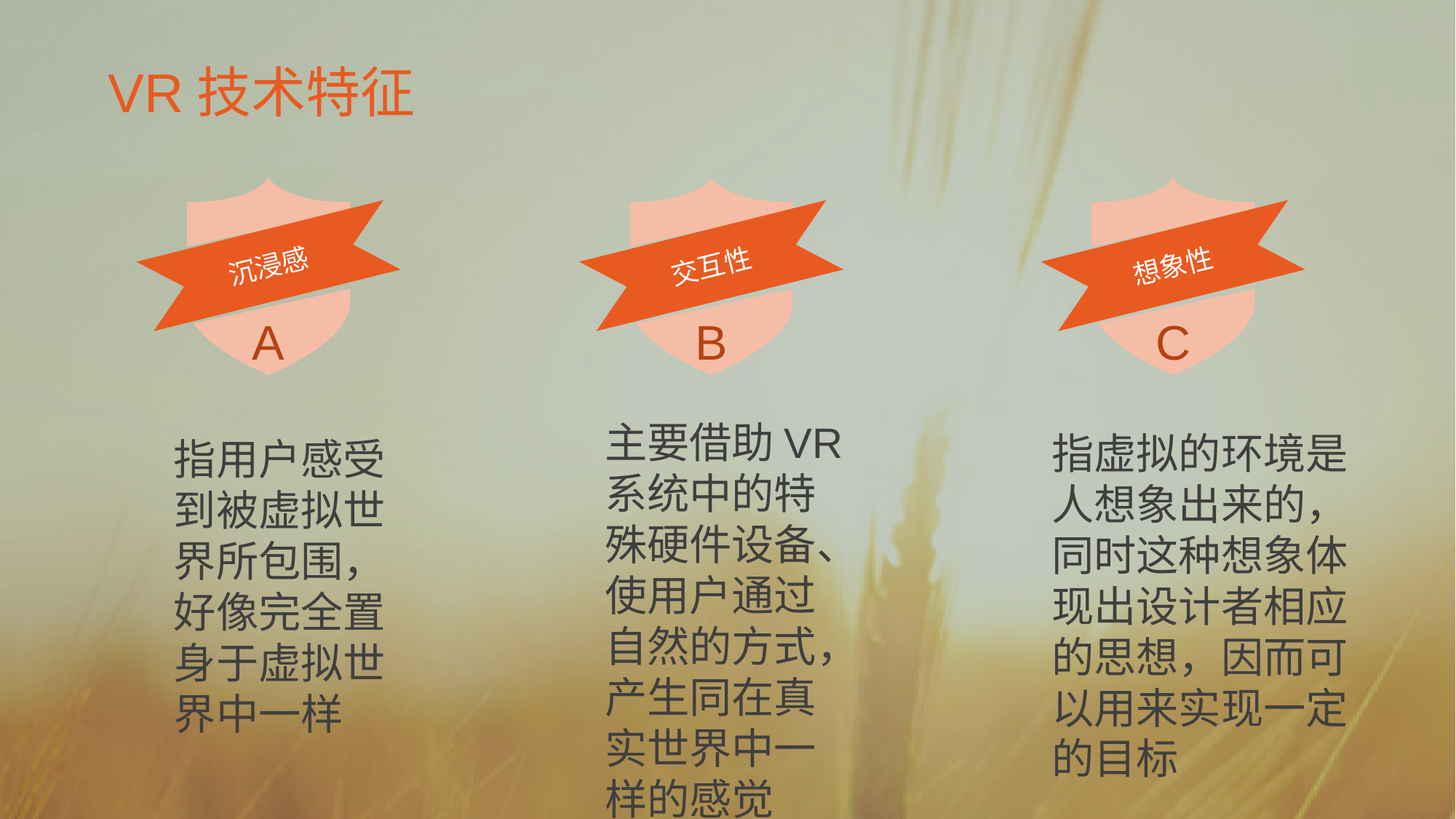

VR技术特征
A
沉浸感
B
交互性
C
想象性
主要借助VR系统中的特殊硬件设备、使用户通过自然的方式，产生同在真实世界中一样的感觉
指虚拟的环境是人想象出来的，同时这种想象体现出设计者相应的思想，因而可以用来实现一定的目标
指用户感受到被虚拟世界所包围，好像完全置身于虚拟世界中一样